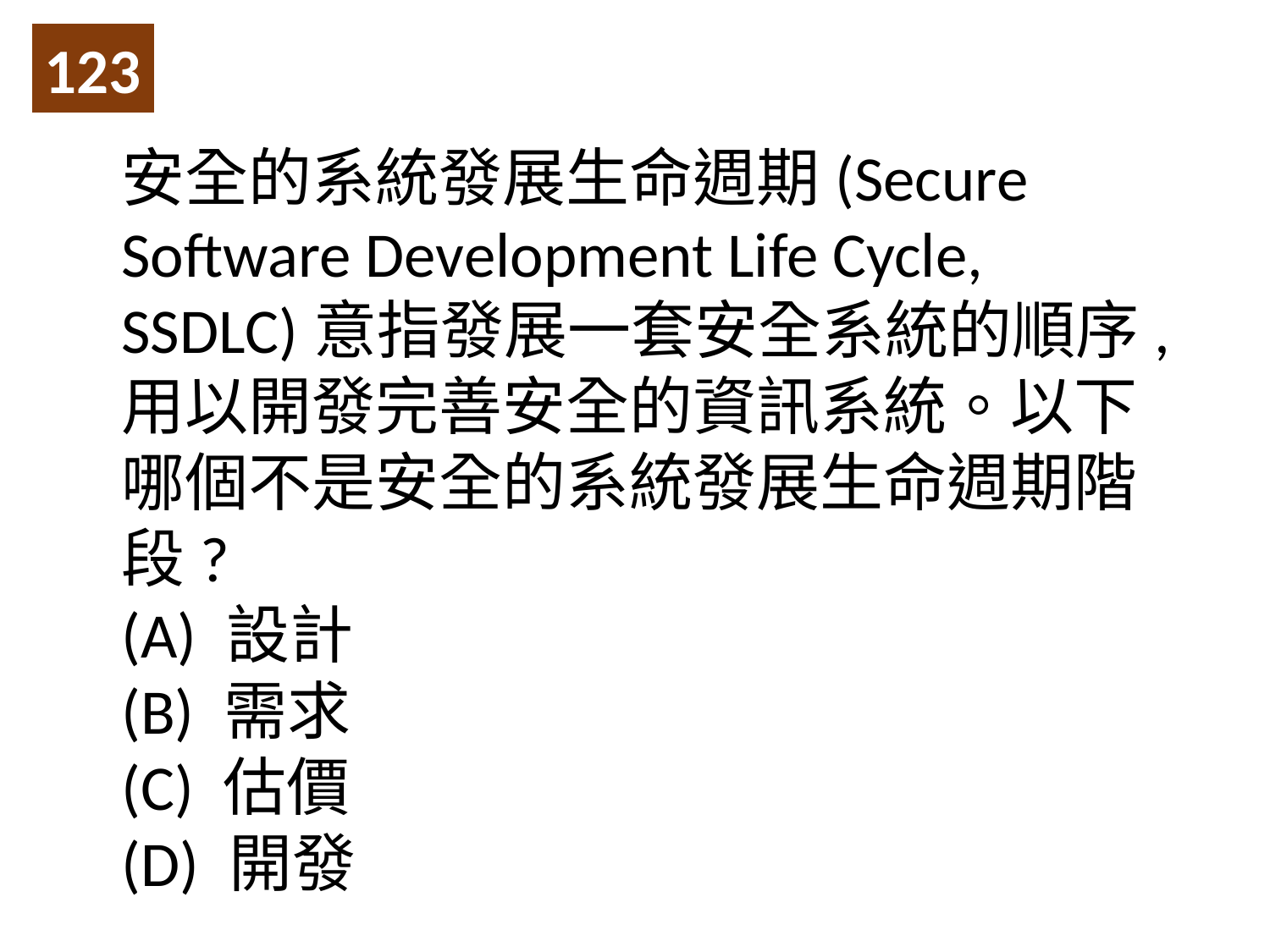

123
安全的系統發展生命週期(Secure Software Development Life Cycle,
SSDLC)意指發展一套安全系統的順序,用以開發完善安全的資訊系統。以下哪個不是安全的系統發展生命週期階段?
(A) 設計
(B) 需求
(C) 估價
(D) 開發